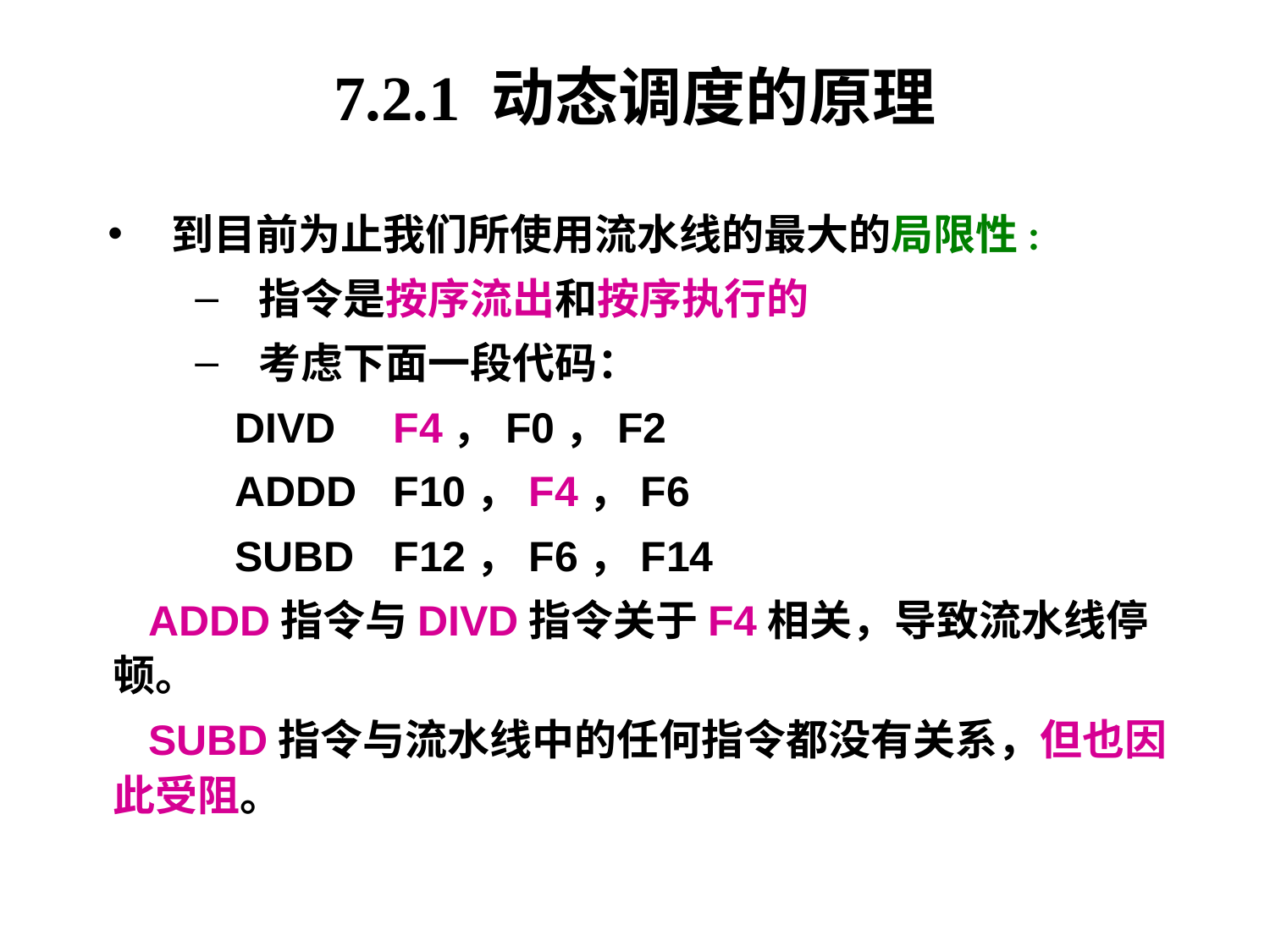

# 7.2.1 动态调度的原理
到目前为止我们所使用流水线的最大的局限性:
指令是按序流出和按序执行的
考虑下面一段代码：
DIVD	F4，F0，F2
ADDD	F10，F4，F6
SUBD	F12，F6，F14
   ADDD指令与DIVD指令关于F4相关，导致流水线停顿。
   SUBD指令与流水线中的任何指令都没有关系，但也因此受阻。